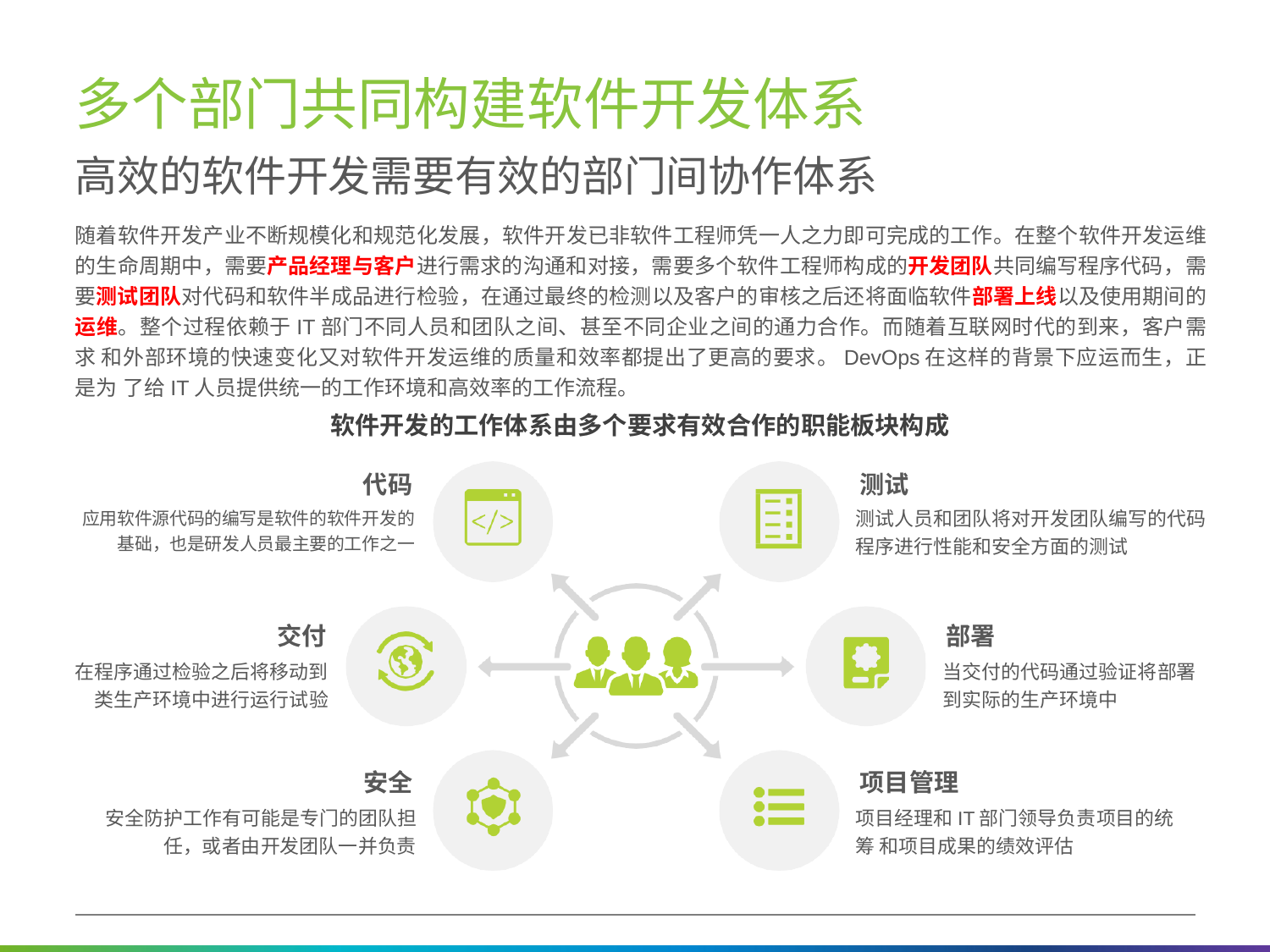

# 多个部门共同构建软件开发体系
高效的软件开发需要有效的部门间协作体系
随着软件开发产业不断规模化和规范化发展，软件开发已非软件工程师凭一人之力即可完成的工作。在整个软件开发运维 的生命周期中，需要产品经理与客户进行需求的沟通和对接，需要多个软件工程师构成的开发团队共同编写程序代码，需 要测试团队对代码和软件半成品进行检验，在通过最终的检测以及客户的审核之后还将面临软件部署上线以及使用期间的 运维。整个过程依赖于IT部门不同人员和团队之间、甚至不同企业之间的通力合作。而随着互联网时代的到来，客户需求 和外部环境的快速变化又对软件开发运维的质量和效率都提出了更高的要求。DevOps在这样的背景下应运而生，正是为 了给IT人员提供统一的工作环境和高效率的工作流程。
软件开发的工作体系由多个要求有效合作的职能板块构成
代码
应用软件源代码的编写是软件的软件开发的 基础，也是研发人员最主要的工作之一
测试
测试人员和团队将对开发团队编写的代码 程序进行性能和安全方面的测试

交付
在程序通过检验之后将移动到 类生产环境中进行运行试验
部署
当交付的代码通过验证将部署 到实际的生产环境中
安全
安全防护工作有可能是专门的团队担 任，或者由开发团队一并负责
项目管理
项目经理和IT部门领导负责项目的统筹 和项目成果的绩效评估

6